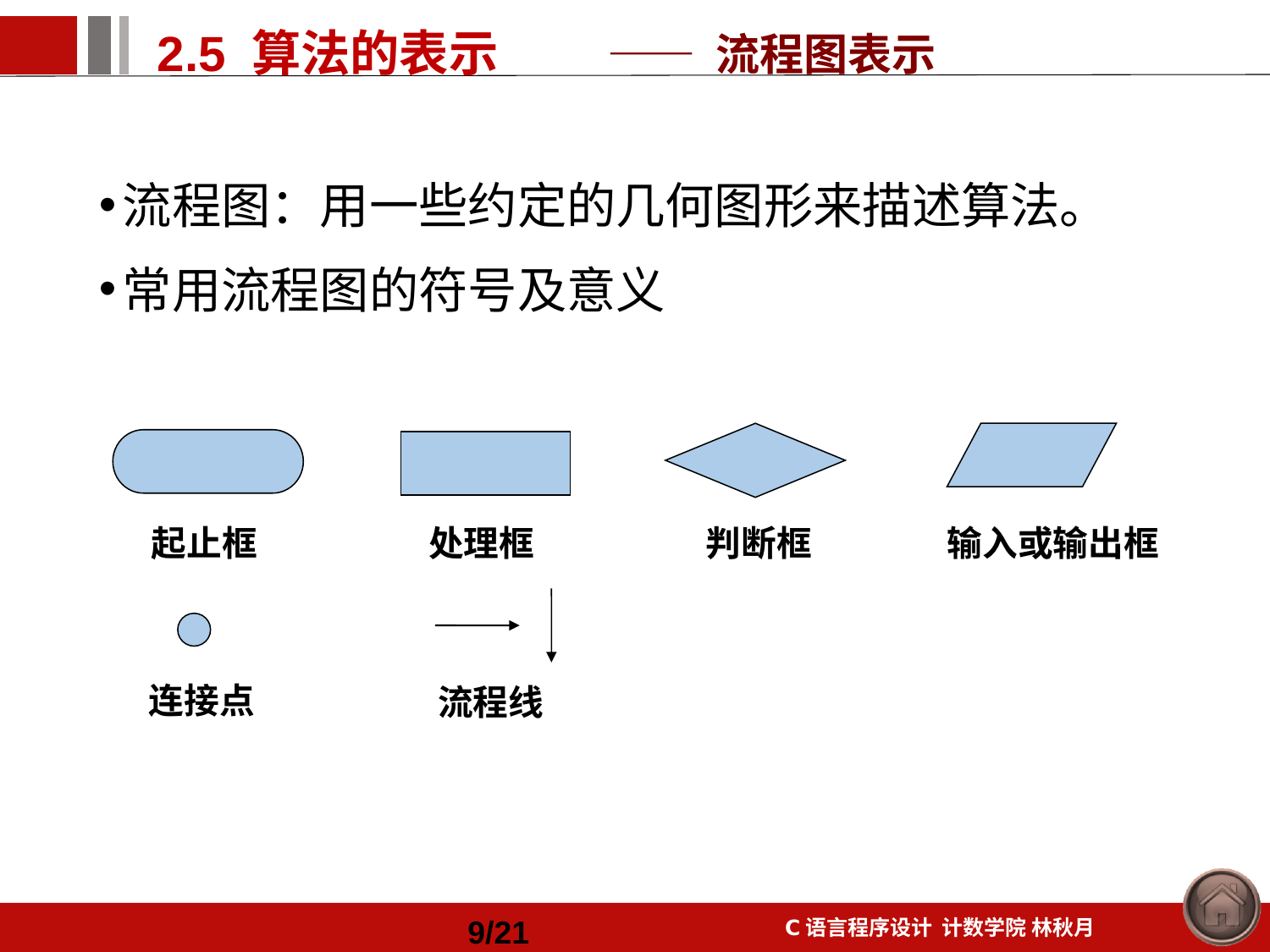

—— 流程图表示
流程图：用一些约定的几何图形来描述算法。
常用流程图的符号及意义

起止框
处理框
输入或输出框
判断框

连接点
流程线